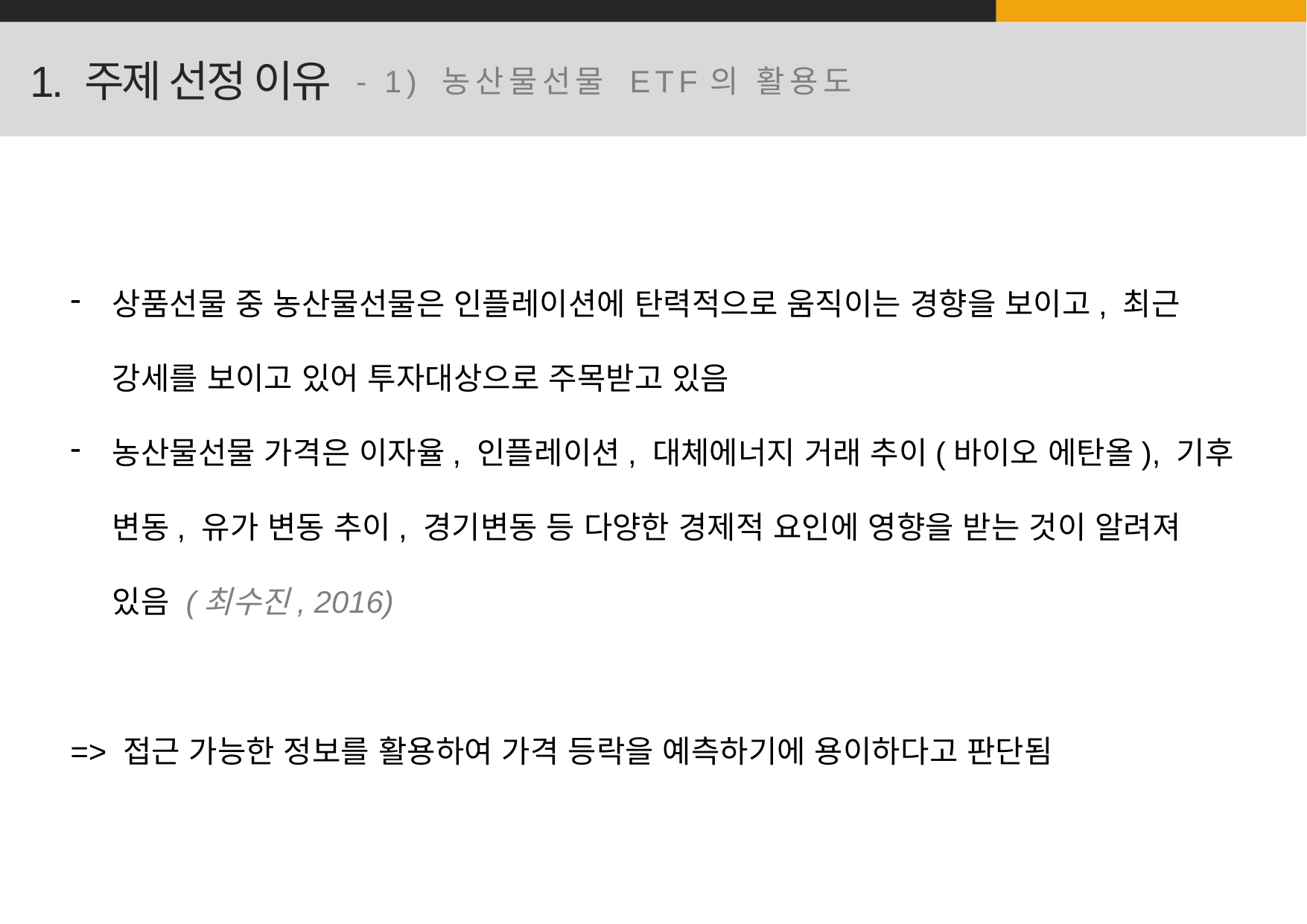

1. 주제 선정 이유
- 1) 농산물선물 ETF의 활용도
상품선물 중 농산물선물은 인플레이션에 탄력적으로 움직이는 경향을 보이고, 최근 강세를 보이고 있어 투자대상으로 주목받고 있음
농산물선물 가격은 이자율, 인플레이션, 대체에너지 거래 추이(바이오 에탄올), 기후 변동, 유가 변동 추이, 경기변동 등 다양한 경제적 요인에 영향을 받는 것이 알려져 있음 (최수진, 2016)

=> 접근 가능한 정보를 활용하여 가격 등락을 예측하기에 용이하다고 판단됨